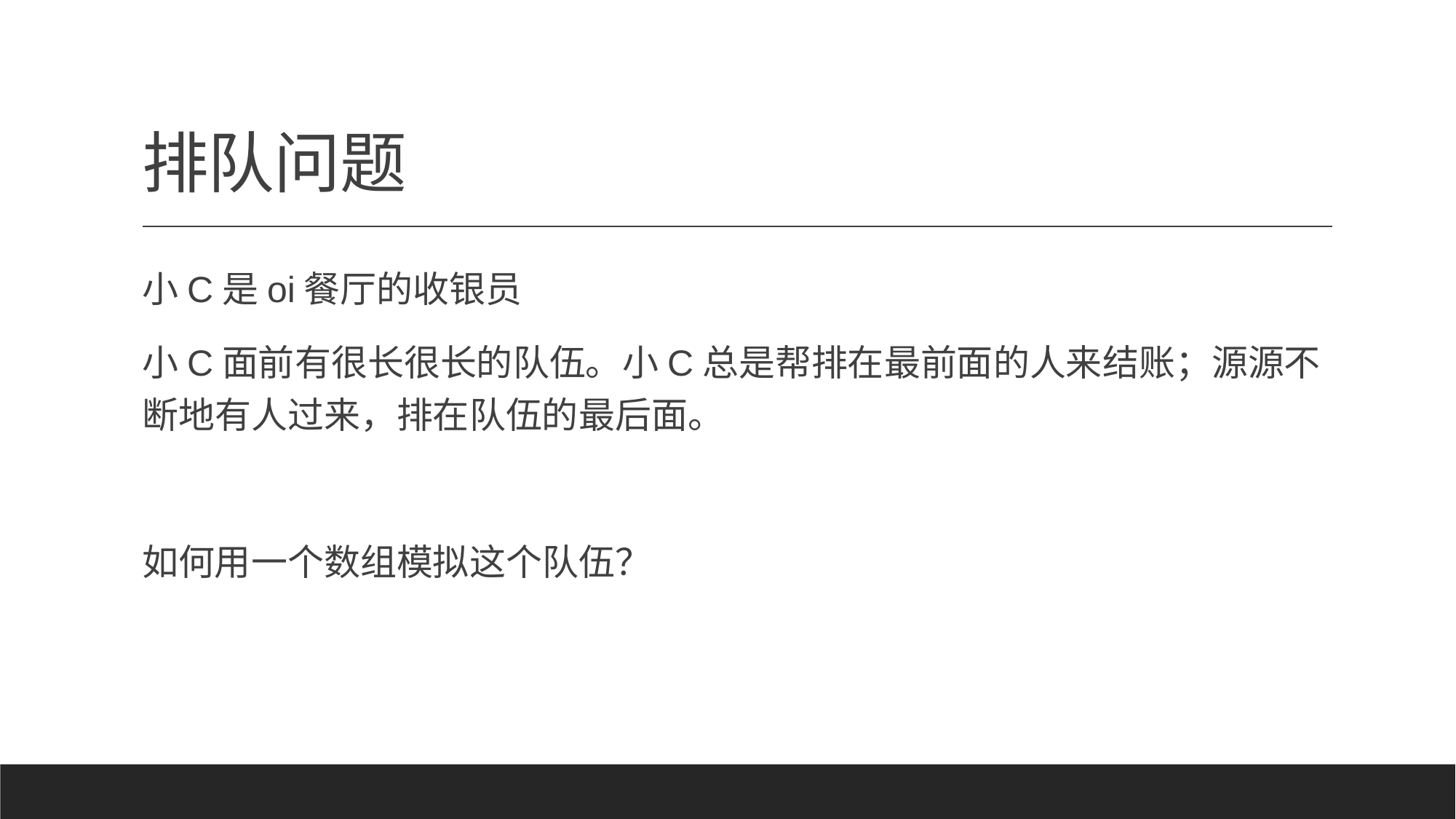

# 排队问题
小C是oi餐厅的收银员
小C面前有很长很长的队伍。小C总是帮排在最前面的人来结账；源源不断地有人过来，排在队伍的最后面。

如何用一个数组模拟这个队伍？